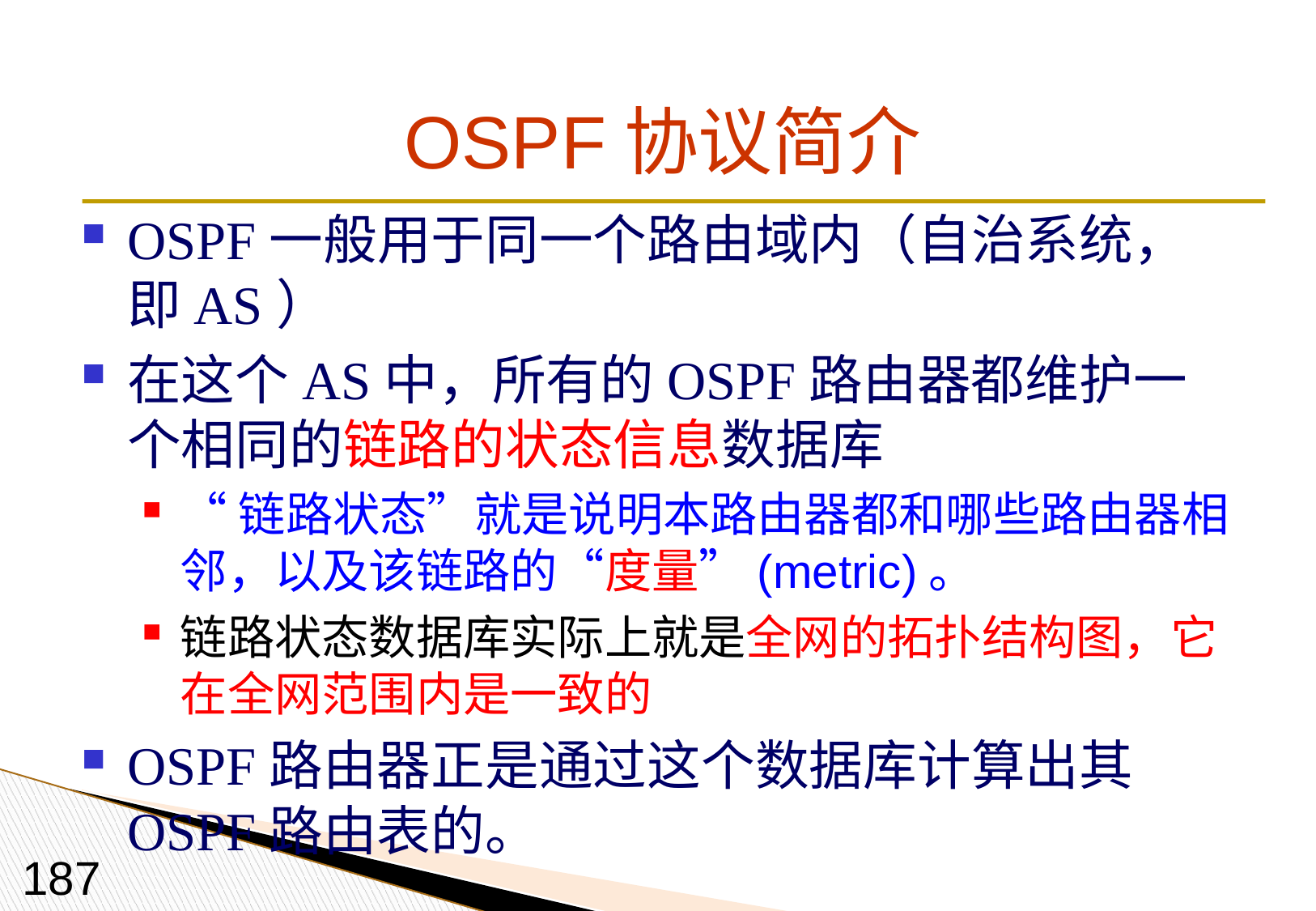

# OSPF协议简介
OSPF一般用于同一个路由域内（自治系统，即AS）
在这个AS中，所有的OSPF路由器都维护一个相同的链路的状态信息数据库
“链路状态”就是说明本路由器都和哪些路由器相邻，以及该链路的“度量”(metric)。
链路状态数据库实际上就是全网的拓扑结构图，它在全网范围内是一致的
OSPF路由器正是通过这个数据库计算出其OSPF路由表的。
187